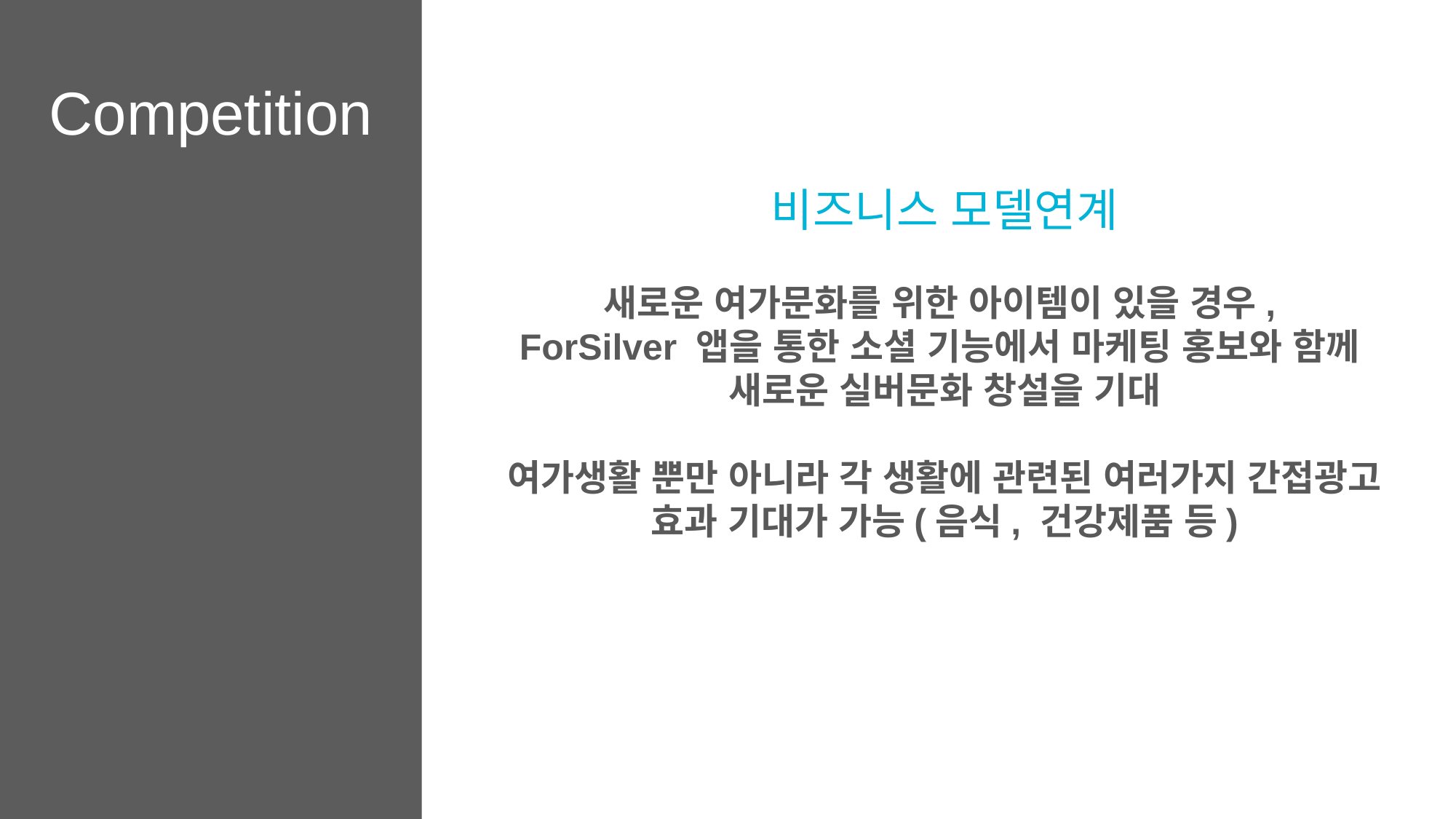

Competition

비즈니스 모델연계

새로운 여가문화를 위한 아이템이 있을 경우,
ForSilver 앱을 통한 소셜 기능에서 마케팅 홍보와 함께
새로운 실버문화 창설을 기대

여가생활 뿐만 아니라 각 생활에 관련된 여러가지 간접광고
효과 기대가 가능(음식, 건강제품 등)